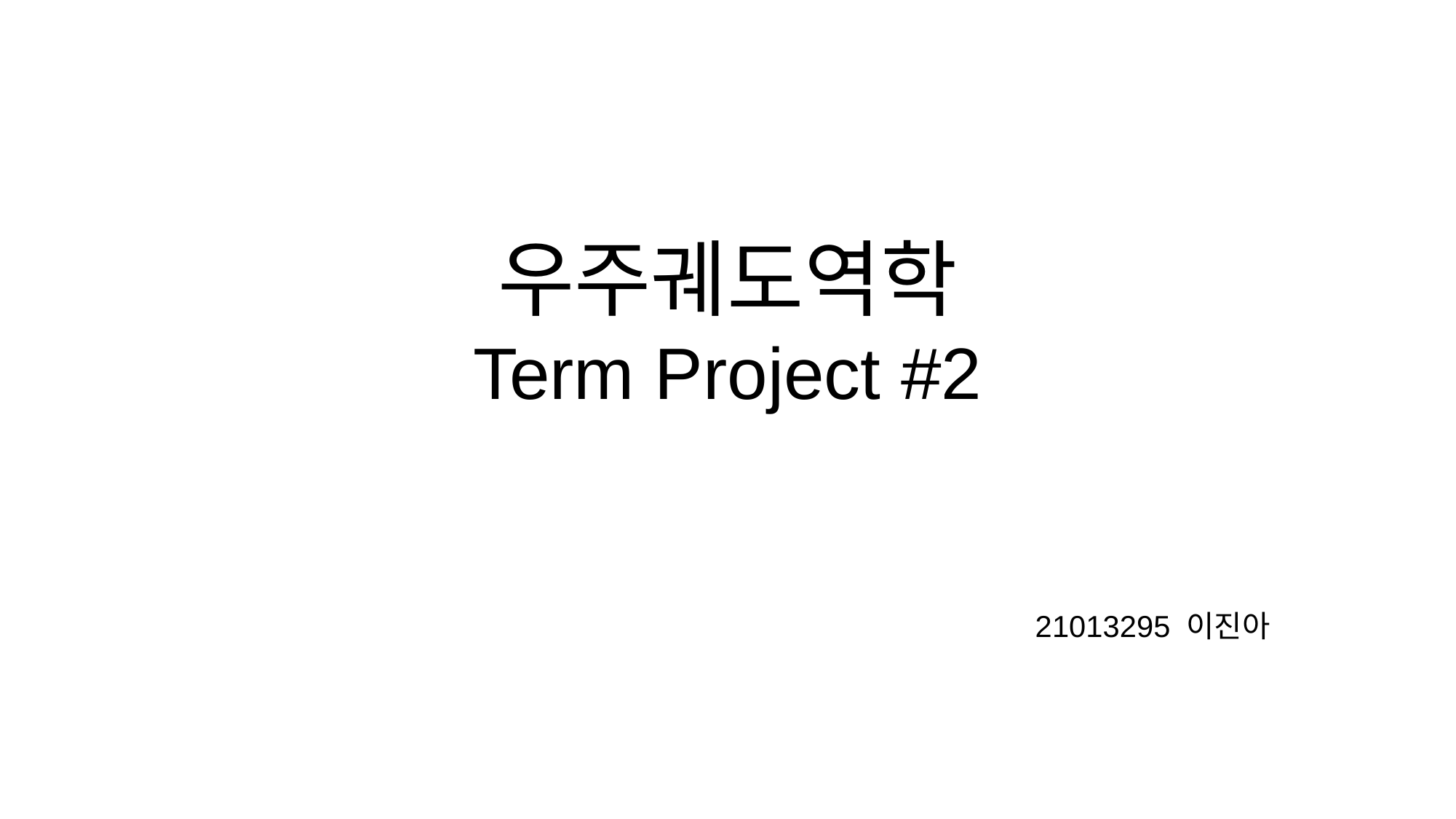

# 우주궤도역학 Term Project #2
21013295 이진아